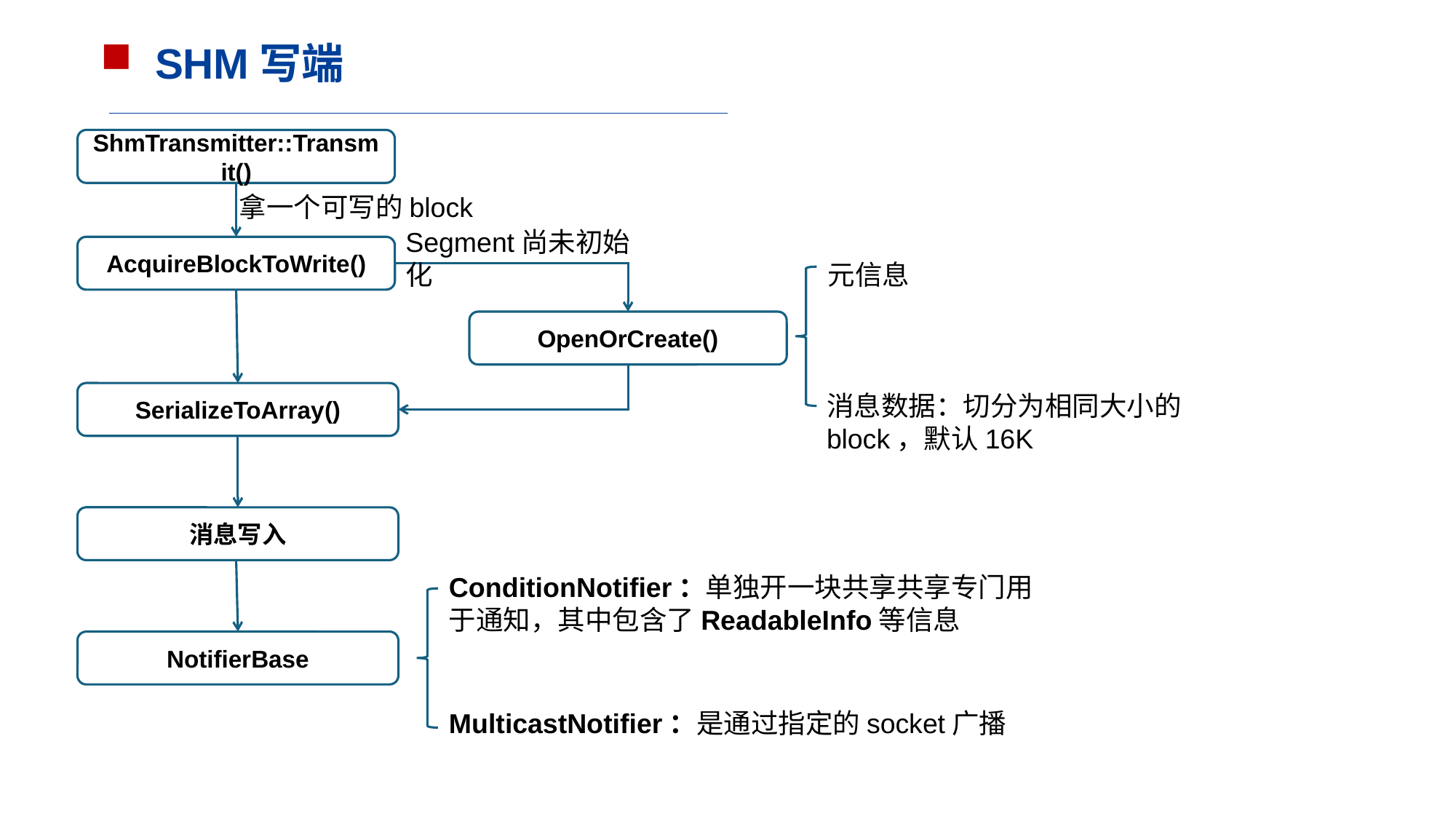

SHM写端
ShmTransmitter::Transmit()
拿一个可写的block
Segment尚未初始化
AcquireBlockToWrite()
元信息

OpenOrCreate()
SerializeToArray()
消息数据：切分为相同大小的block，默认16K
消息写入
ConditionNotifier：单独开一块共享共享专门用于通知，其中包含了ReadableInfo等信息

NotifierBase
MulticastNotifier：是通过指定的socket广播